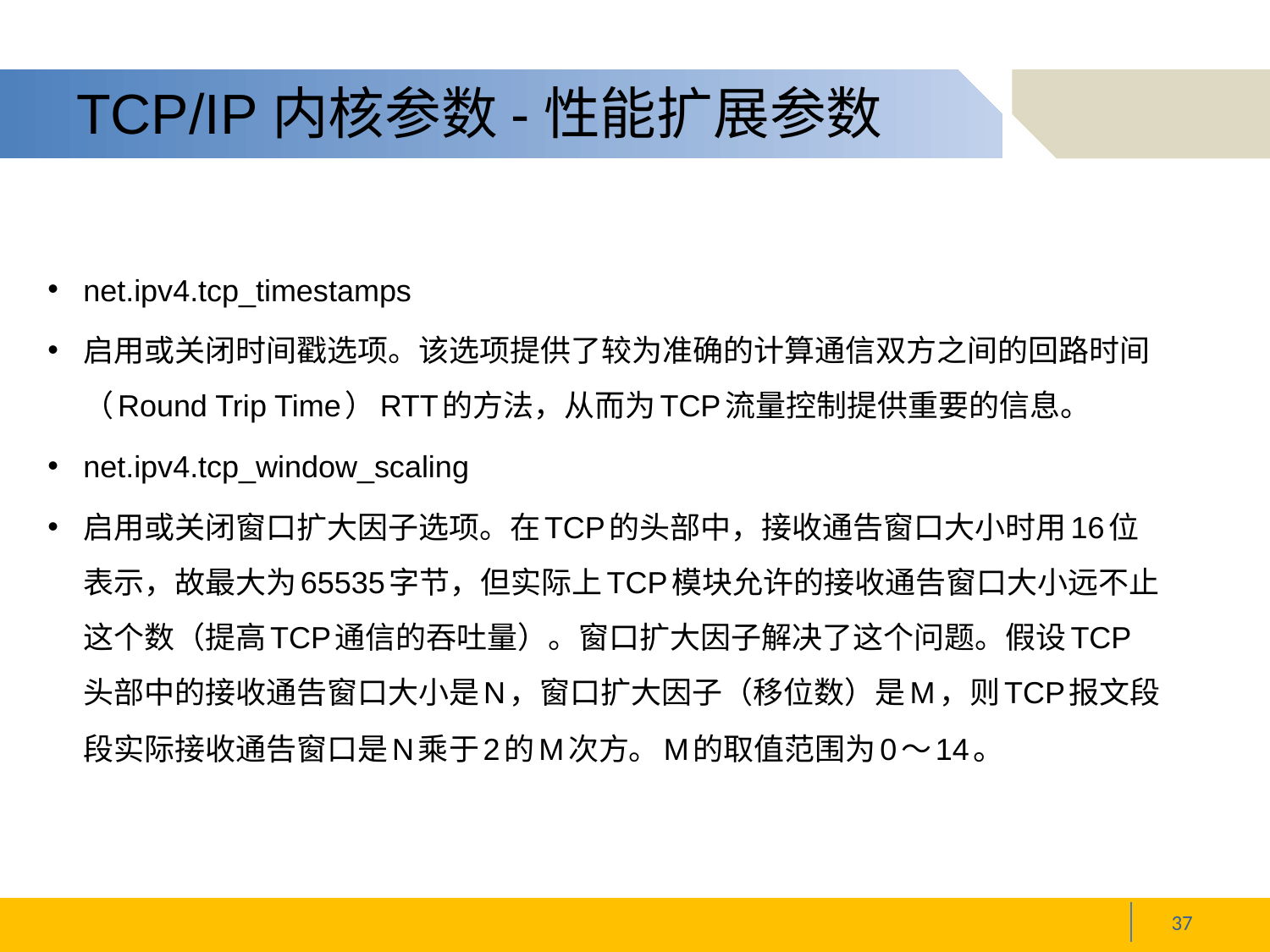

# TCP/IP内核参数-性能扩展参数
net.ipv4.tcp_timestamps
启用或关闭时间戳选项。该选项提供了较为准确的计算通信双方之间的回路时间（Round Trip Time）RTT的方法，从而为TCP流量控制提供重要的信息。
net.ipv4.tcp_window_scaling
启用或关闭窗口扩大因子选项。在TCP的头部中，接收通告窗口大小时用16位表示，故最大为65535字节，但实际上TCP模块允许的接收通告窗口大小远不止这个数（提高TCP通信的吞吐量）。窗口扩大因子解决了这个问题。假设TCP头部中的接收通告窗口大小是N，窗口扩大因子（移位数）是M，则TCP报文段段实际接收通告窗口是N乘于2的M次方。M的取值范围为0～14。

37